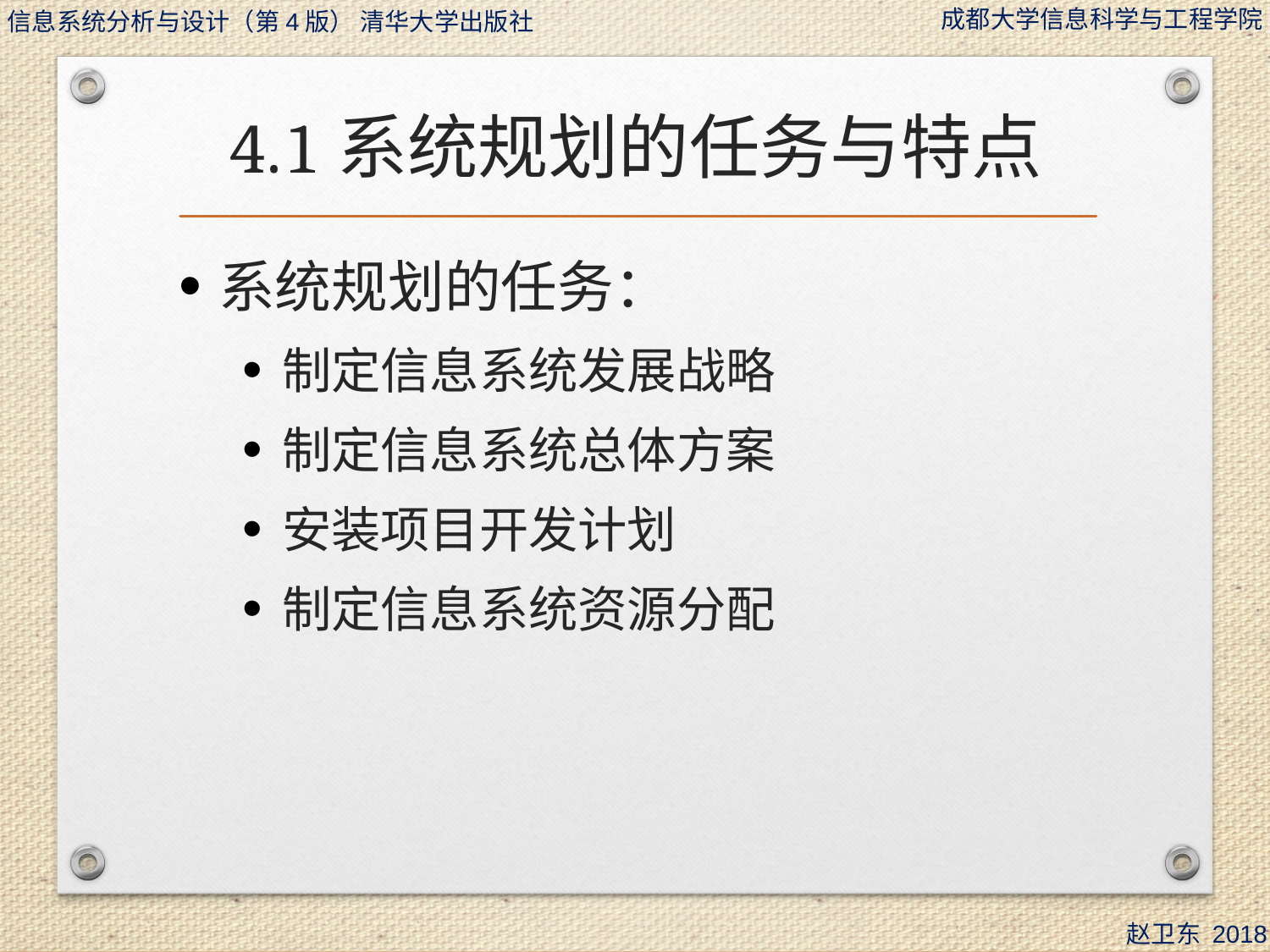

# 4.1系统规划的任务与特点
系统规划的任务：
制定信息系统发展战略
制定信息系统总体方案
安装项目开发计划
制定信息系统资源分配